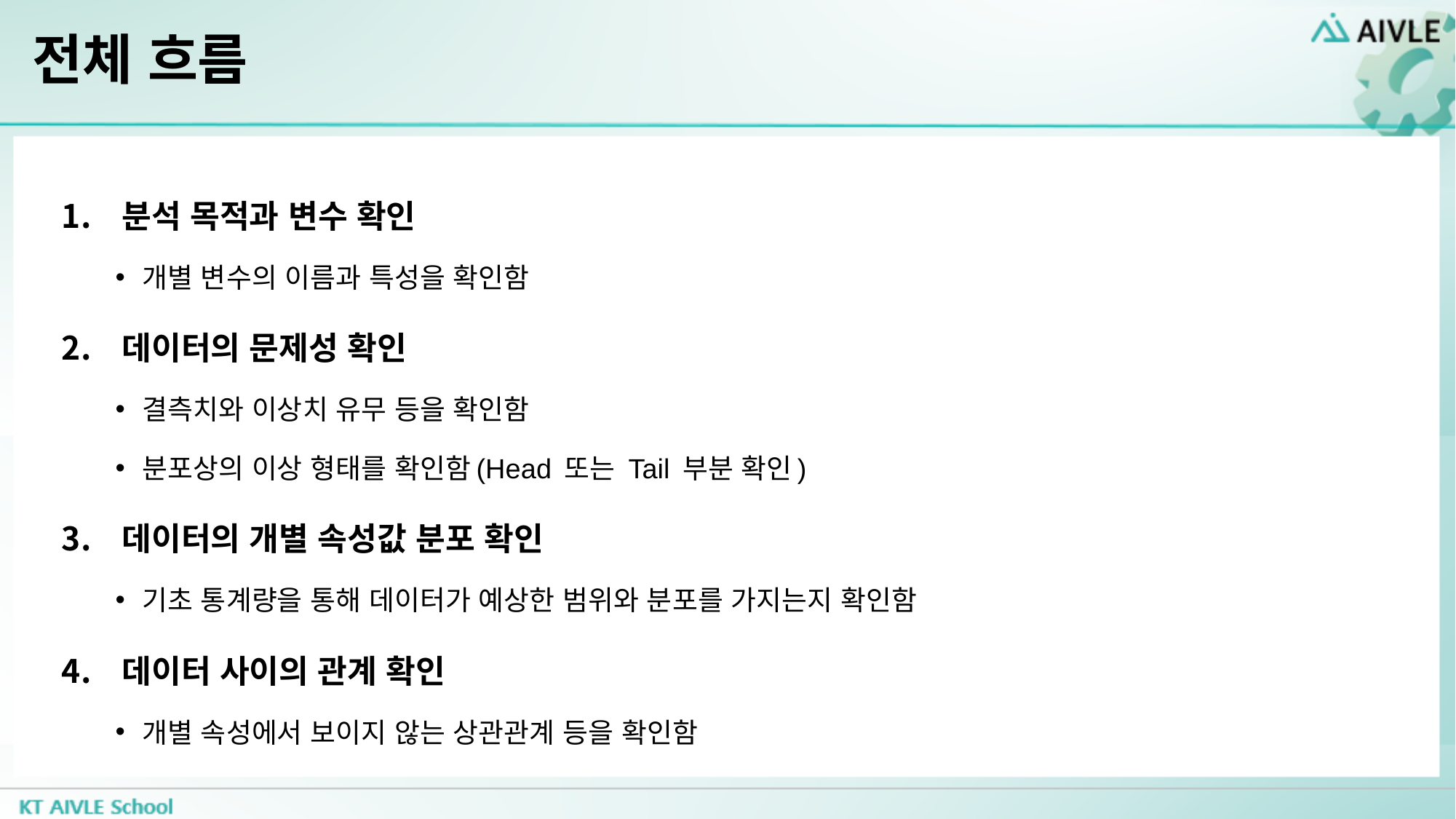

# 전체 흐름
분석 목적과 변수 확인
개별 변수의 이름과 특성을 확인함
데이터의 문제성 확인
결측치와 이상치 유무 등을 확인함
분포상의 이상 형태를 확인함(Head 또는 Tail 부분 확인)
데이터의 개별 속성값 분포 확인
기초 통계량을 통해 데이터가 예상한 범위와 분포를 가지는지 확인함
데이터 사이의 관계 확인
개별 속성에서 보이지 않는 상관관계 등을 확인함